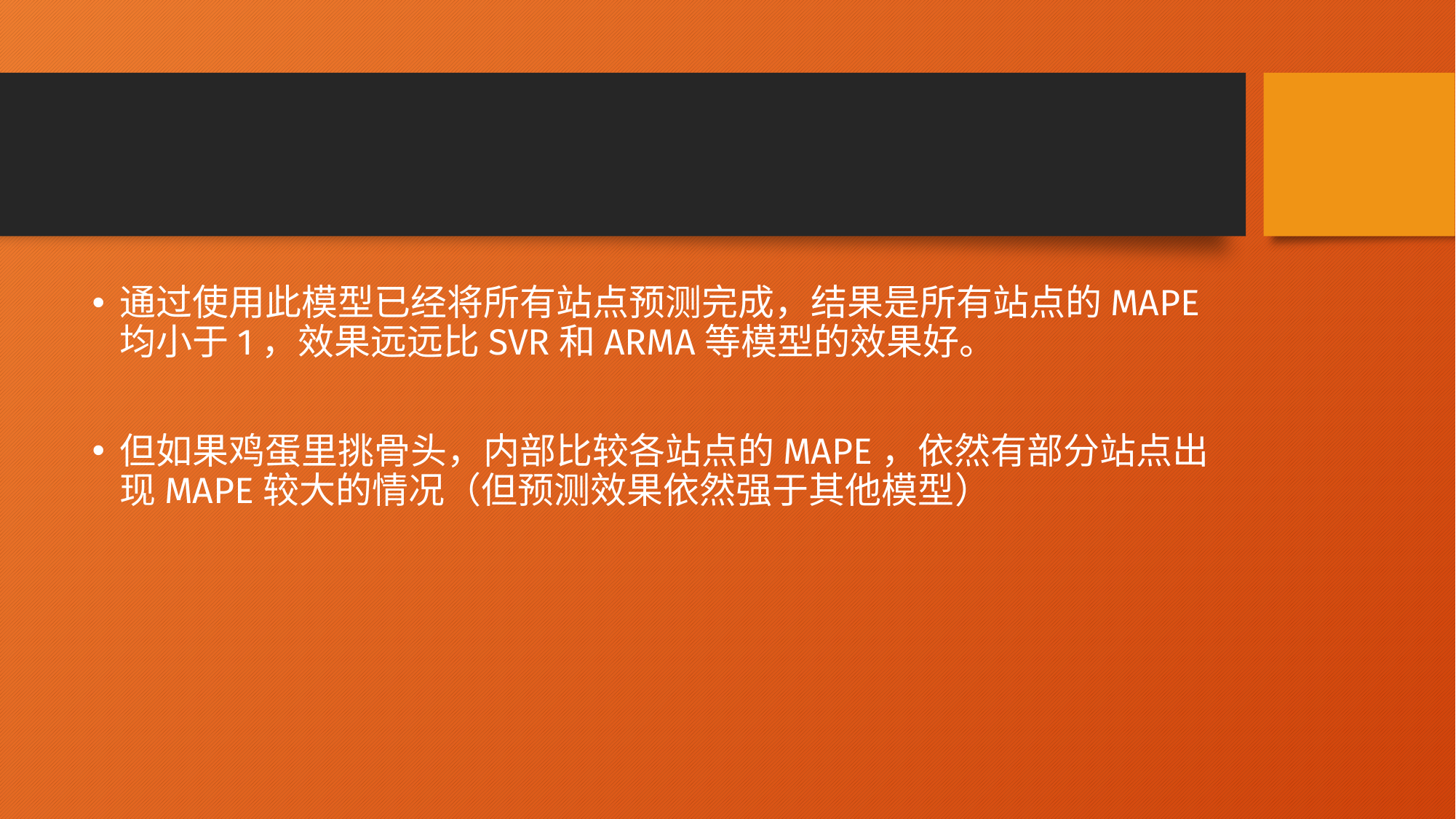

#
通过使用此模型已经将所有站点预测完成，结果是所有站点的MAPE均小于1，效果远远比SVR和ARMA等模型的效果好。

但如果鸡蛋里挑骨头，内部比较各站点的MAPE，依然有部分站点出现MAPE较大的情况（但预测效果依然强于其他模型）